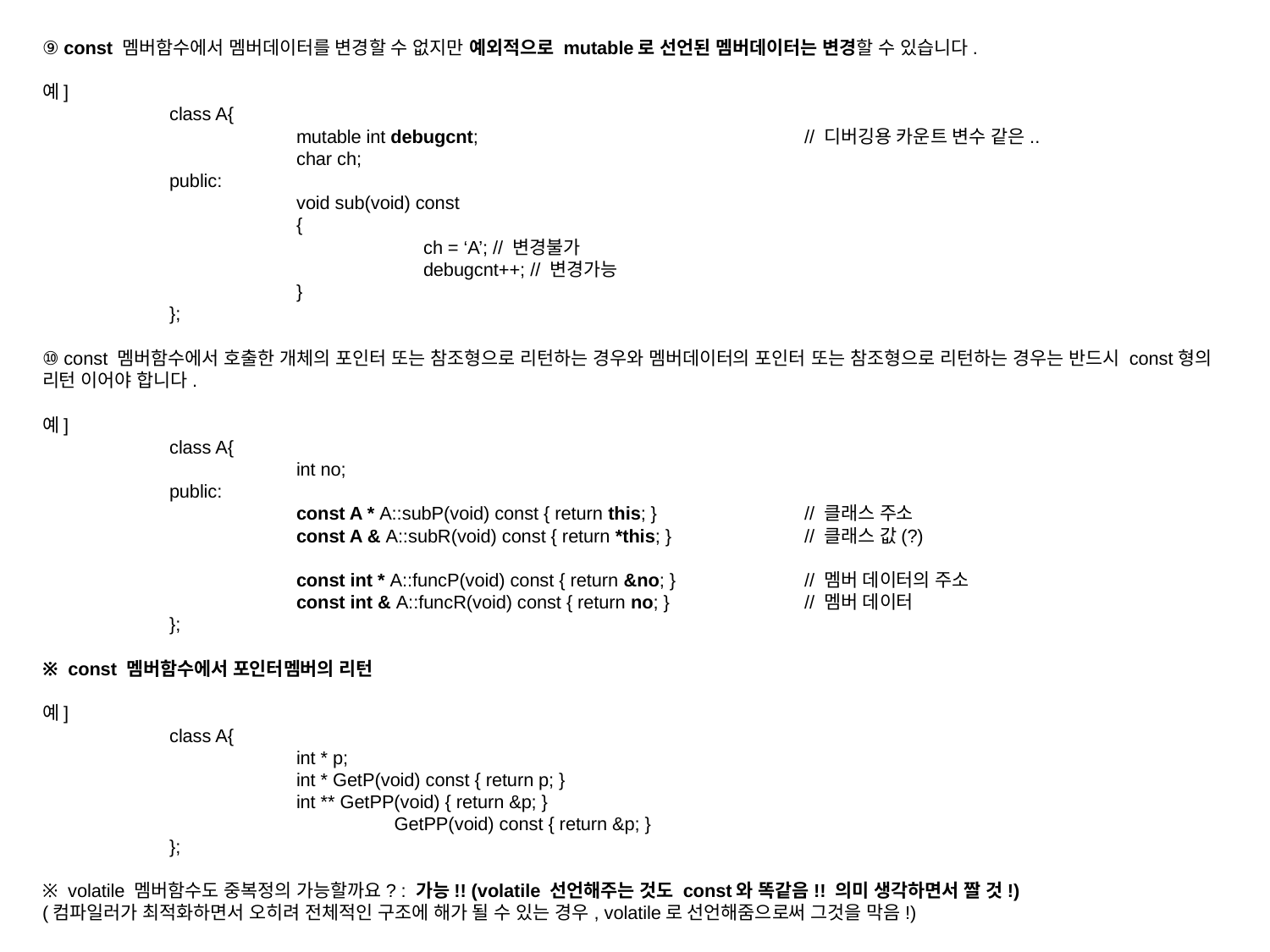

⑨ const 멤버함수에서 멤버데이터를 변경할 수 없지만 예외적으로 mutable로 선언된 멤버데이터는 변경할 수 있습니다.

예]
	class A{
		mutable int debugcnt;			// 디버깅용 카운트 변수 같은..
		char ch;
	public:
		void sub(void) const
		{
			ch = ‘A’; // 변경불가
			debugcnt++; // 변경가능
		}
	};

⑩ const 멤버함수에서 호출한 개체의 포인터 또는 참조형으로 리턴하는 경우와 멤버데이터의 포인터 또는 참조형으로 리턴하는 경우는 반드시 const형의 리턴 이어야 합니다.

예]
	class A{
		int no;
	public:
		const A * A::subP(void) const { return this; }		// 클래스 주소
		const A & A::subR(void) const { return *this; }		// 클래스 값(?)

		const int * A::funcP(void) const { return &no; }		// 멤버 데이터의 주소
		const int & A::funcR(void) const { return no; }		// 멤버 데이터
	};

※  const 멤버함수에서 포인터멤버의 리턴

예]
	class A{
		int * p;
		int * GetP(void) const { return p; }
		int ** GetPP(void) { return &p; }
		int * const * GetPP(void) const { return &p; }
	};

※  volatile 멤버함수도 중복정의 가능할까요? : 가능!! (volatile 선언해주는 것도 const와 똑같음!! 의미 생각하면서 짤 것!)
(컴파일러가 최적화하면서 오히려 전체적인 구조에 해가 될 수 있는 경우, volatile로 선언해줌으로써 그것을 막음!)